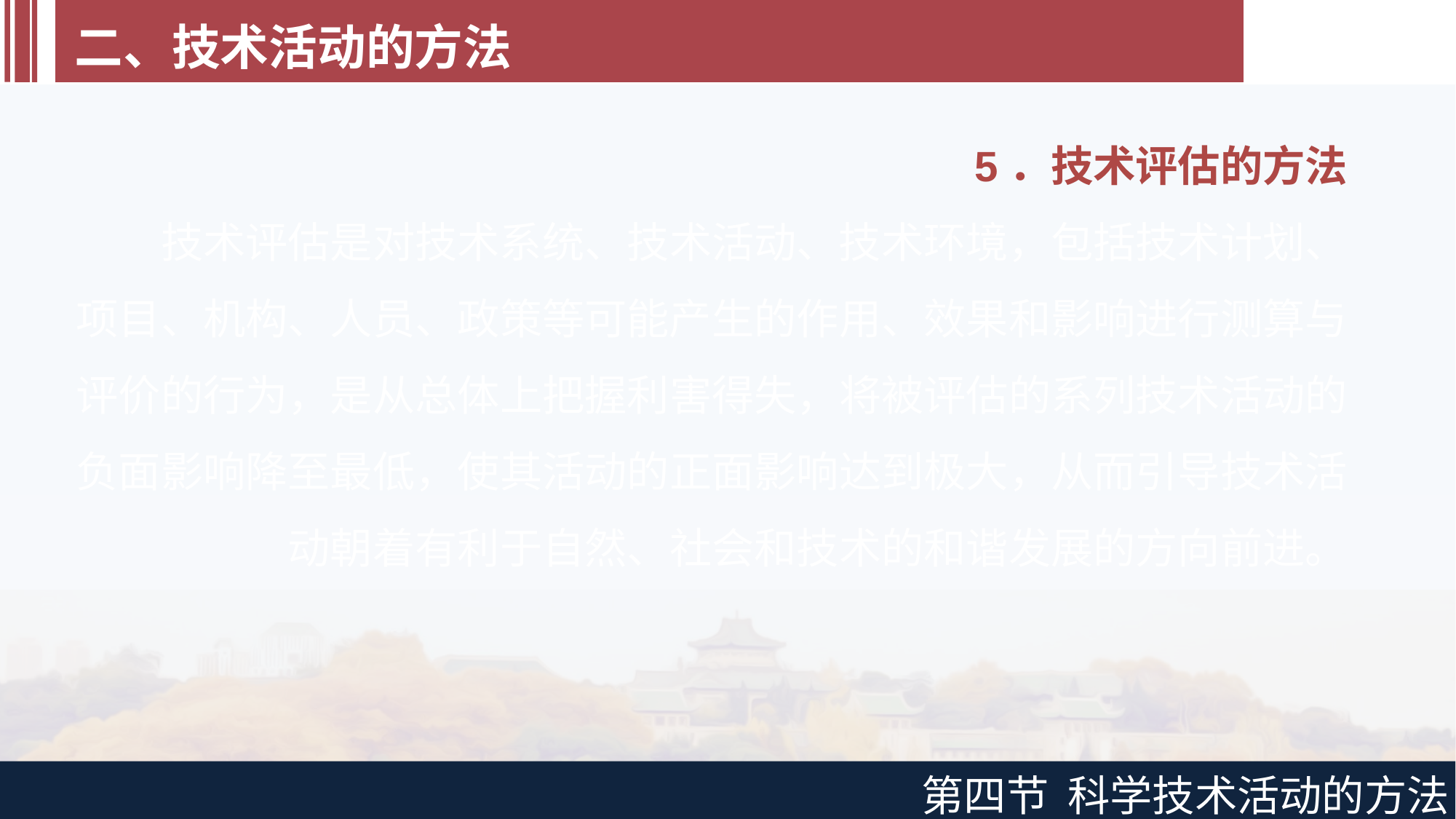

二、技术活动的方法
5．技术评估的方法
技术评估是对技术系统、技术活动、技术环境，包括技术计划、项目、机构、人员、政策等可能产生的作用、效果和影响进行测算与评价的行为，是从总体上把握利害得失，将被评估的系列技术活动的负面影响降至最低，使其活动的正面影响达到极大，从而引导技术活动朝着有利于自然、社会和技术的和谐发展的方向前进。

第四节  科学技术活动的方法